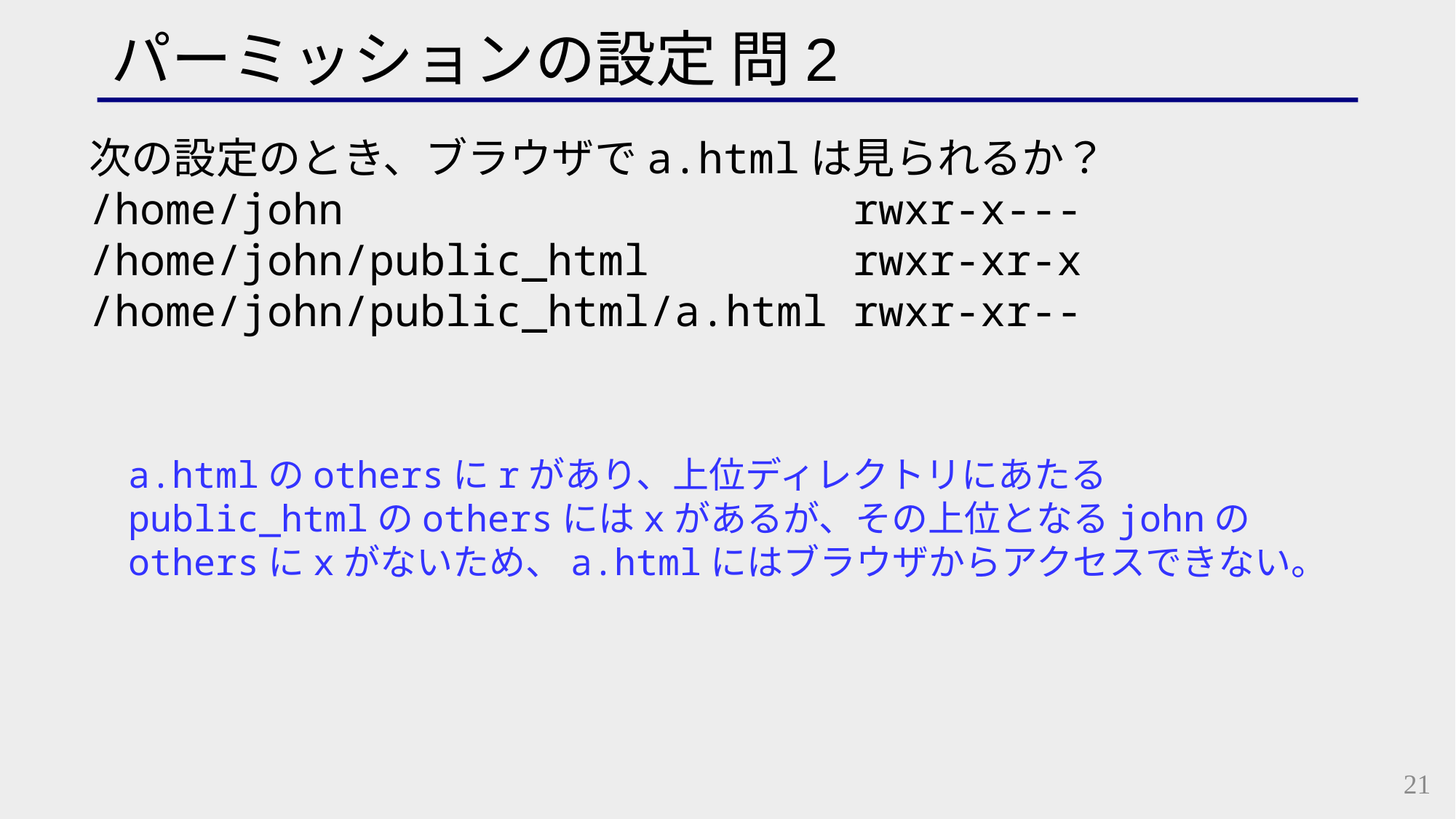

パーミッションの設定 問2
次の設定のとき、ブラウザでa.htmlは見られるか？
/home/john                    rwxr-x---
/home/john/public_html        rwxr-xr-x
/home/john/public_html/a.html rwxr-xr--
a.htmlのothersにrがあり、上位ディレクトリにあたるpublic_htmlのothersにはxがあるが、その上位となるjohnのothersにxがないため、a.htmlにはブラウザからアクセスできない。
21